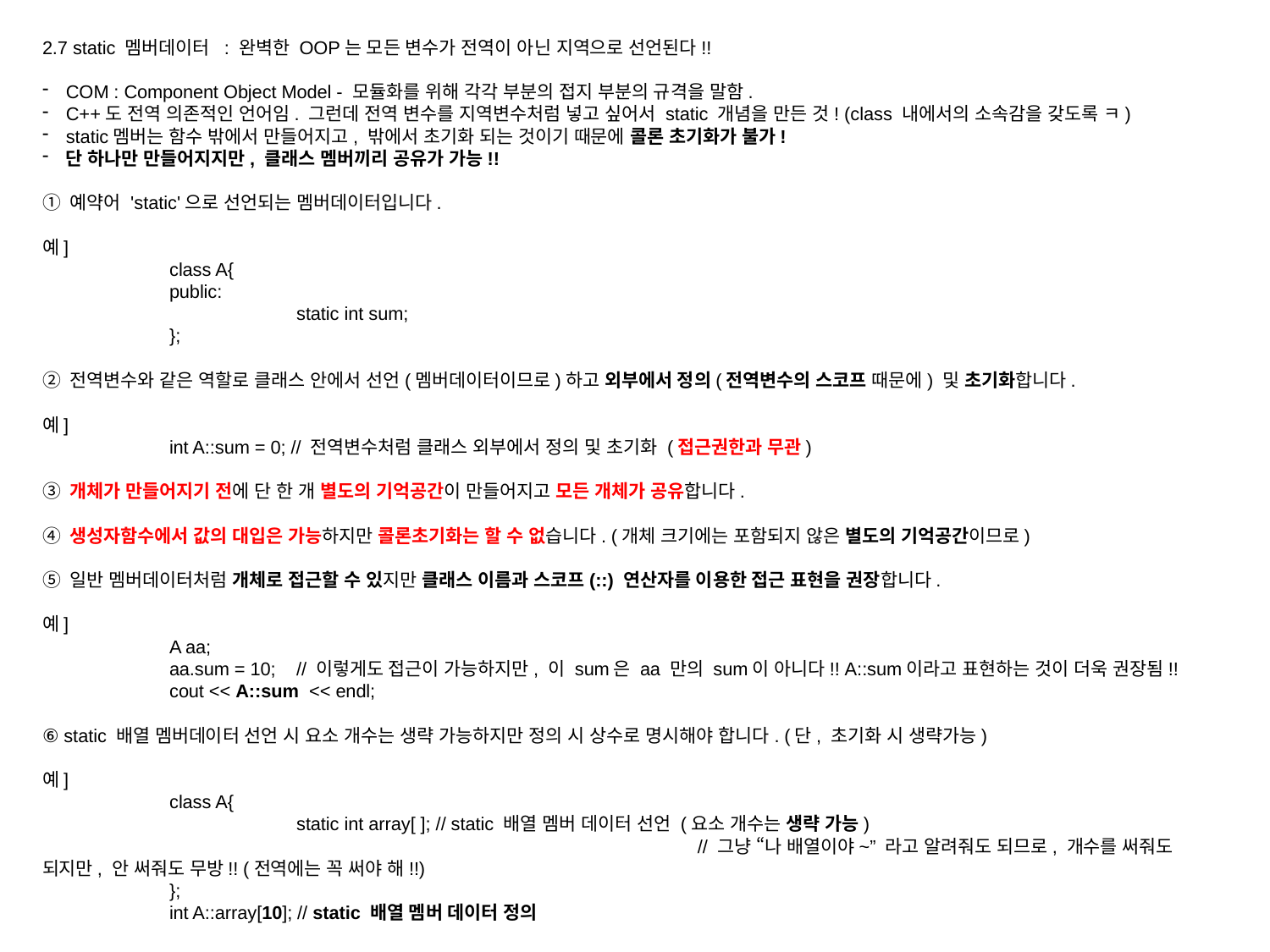

2.7 static 멤버데이터  : 완벽한 OOP는 모든 변수가 전역이 아닌 지역으로 선언된다!!

COM : Component Object Model - 모듈화를 위해 각각 부분의 접지 부분의 규격을 말함.
C++도 전역 의존적인 언어임. 그런데 전역 변수를 지역변수처럼 넣고 싶어서 static 개념을 만든 것! (class 내에서의 소속감을 갖도록 ㅋ)
static멤버는 함수 밖에서 만들어지고, 밖에서 초기화 되는 것이기 때문에 콜론 초기화가 불가!
단 하나만 만들어지지만, 클래스 멤버끼리 공유가 가능!!

① 예약어 'static'으로 선언되는 멤버데이터입니다.

예]
	class A{
	public:
		static int sum;
	};

② 전역변수와 같은 역할로 클래스 안에서 선언(멤버데이터이므로)하고 외부에서 정의(전역변수의 스코프 때문에) 및 초기화합니다.

예]
	int A::sum = 0; // 전역변수처럼 클래스 외부에서 정의 및 초기화 (접근권한과 무관)

③ 개체가 만들어지기 전에 단 한 개 별도의 기억공간이 만들어지고 모든 개체가 공유합니다.

④ 생성자함수에서 값의 대입은 가능하지만 콜론초기화는 할 수 없습니다. (개체 크기에는 포함되지 않은 별도의 기억공간이므로)

⑤ 일반 멤버데이터처럼 개체로 접근할 수 있지만 클래스 이름과 스코프(::) 연산자를 이용한 접근 표현을 권장합니다.

예]
	A aa;
	aa.sum = 10;	// 이렇게도 접근이 가능하지만, 이 sum은 aa 만의 sum이 아니다!! A::sum이라고 표현하는 것이 더욱 권장됨!!
	cout << A::sum  << endl;

⑥ static 배열 멤버데이터 선언 시 요소 개수는 생략 가능하지만 정의 시 상수로 명시해야 합니다. (단, 초기화 시 생략가능)

예]
	class A{
		static int array[ ]; // static 배열 멤버 데이터 선언 (요소 개수는 생략 가능)
					    // 그냥 “나 배열이야~” 라고 알려줘도 되므로, 개수를 써줘도 되지만, 안 써줘도 무방!! (전역에는 꼭 써야 해!!)
	};
	int A::array[10]; // static 배열 멤버 데이터 정의